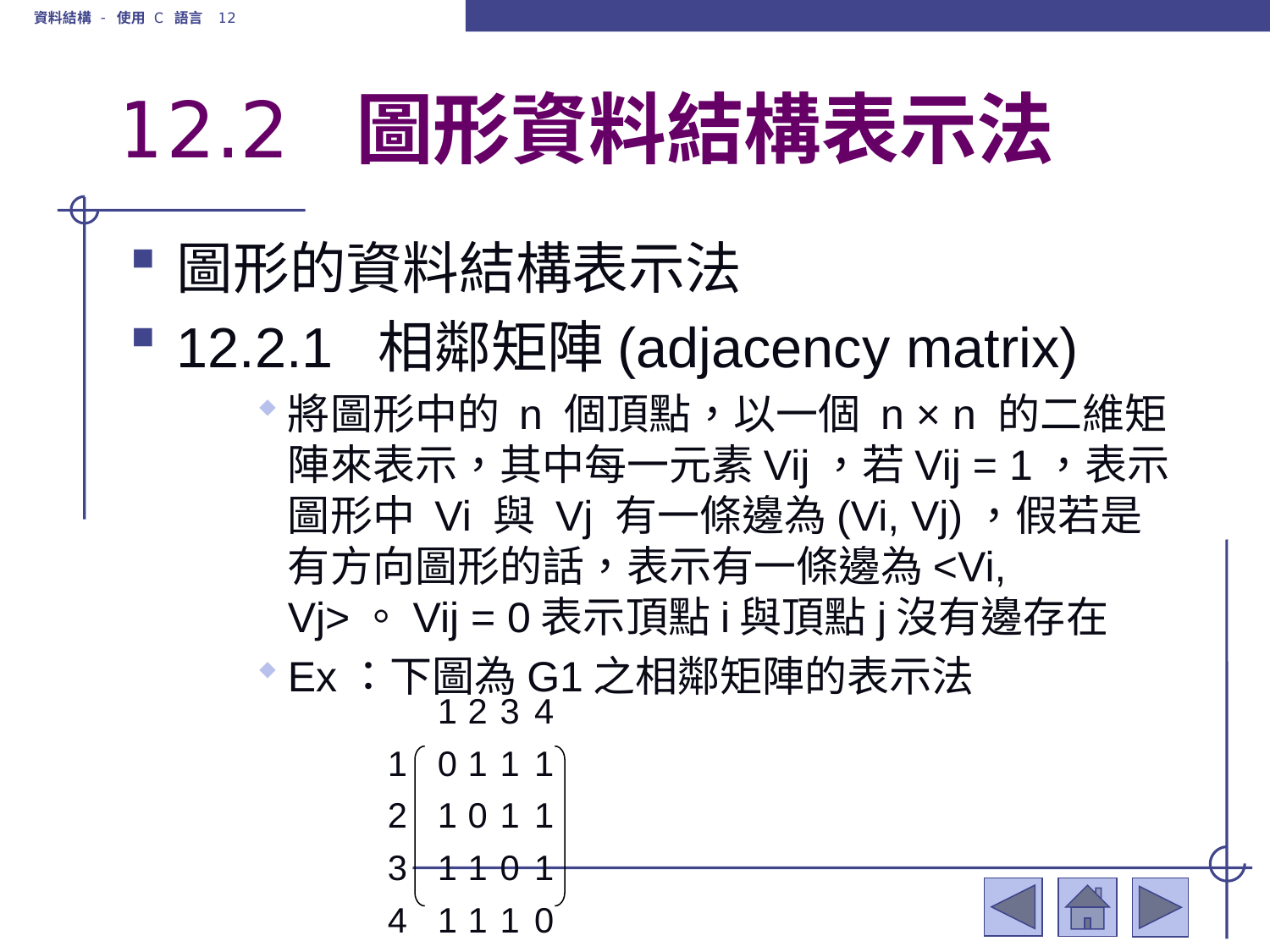

資料結構 - 使用 C 語言   12
# 12.2  圖形資料結構表示法
圖形的資料結構表示法
12.2.1  相鄰矩陣(adjacency matrix)
將圖形中的 n 個頂點，以一個 n × n 的二維矩陣來表示，其中每一元素Vij，若Vij = 1，表示圖形中 Vi 與 Vj 有一條邊為(Vi, Vj)，假若是有方向圖形的話，表示有一條邊為<Vi, Vj>。Vij = 0表示頂點i與頂點j沒有邊存在
Ex：下圖為G1之相鄰矩陣的表示法

|  | 1 | 2 | 3 | 4 |  |
| --- | --- | --- | --- | --- | --- |
| 1 | 0 | 1 | 1 | 1 |  |
| 2 | 1 | 0 | 1 | 1 |  |
| 3 | 1 | 1 | 0 | 1 |  |
| 4 | 1 | 1 | 1 | 0 |  |